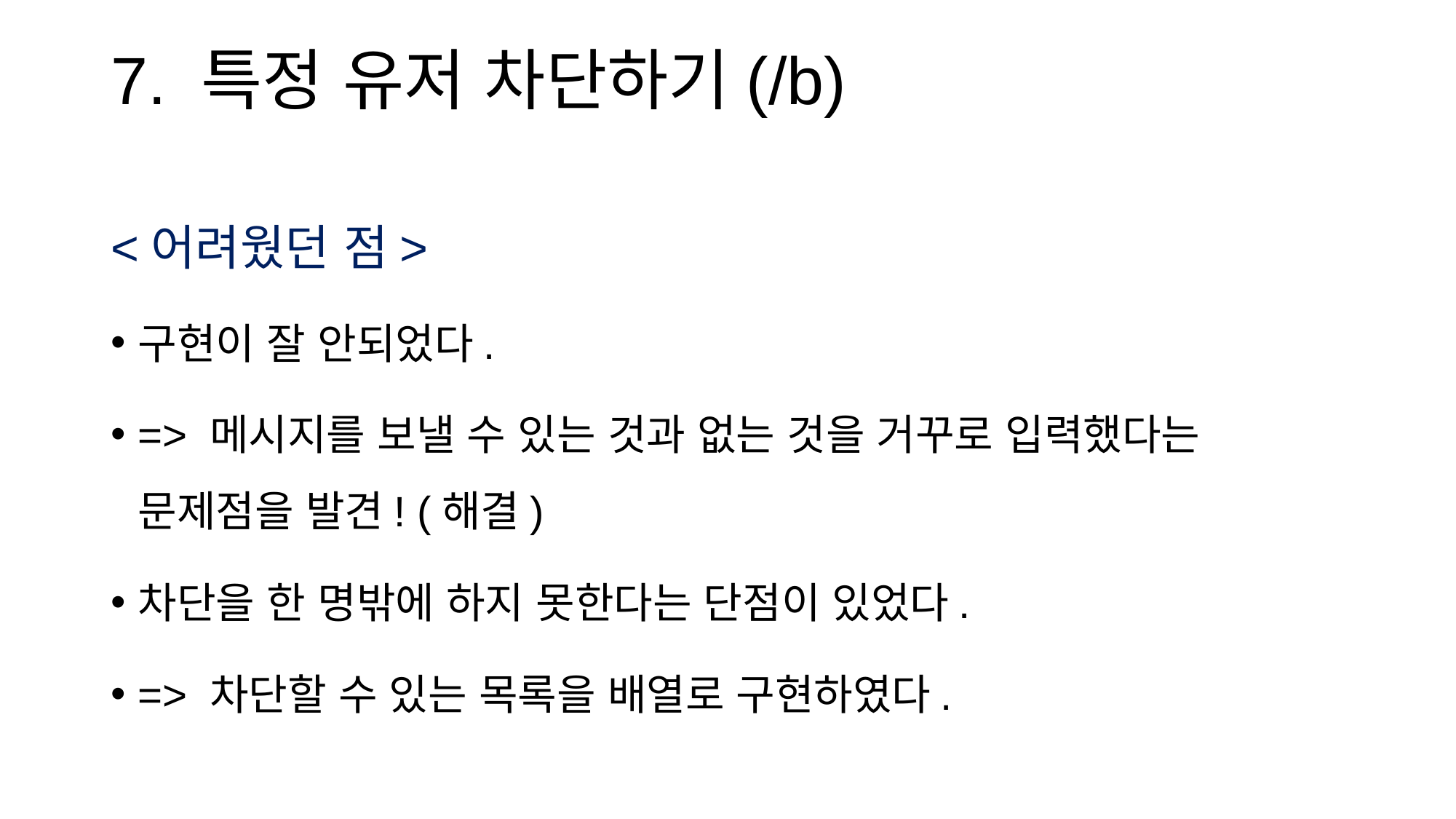

# 7. 특정 유저 차단하기(/b)
<어려웠던 점>
구현이 잘 안되었다.
=> 메시지를 보낼 수 있는 것과 없는 것을 거꾸로 입력했다는 문제점을 발견! (해결)
차단을 한 명밖에 하지 못한다는 단점이 있었다.
=> 차단할 수 있는 목록을 배열로 구현하였다.